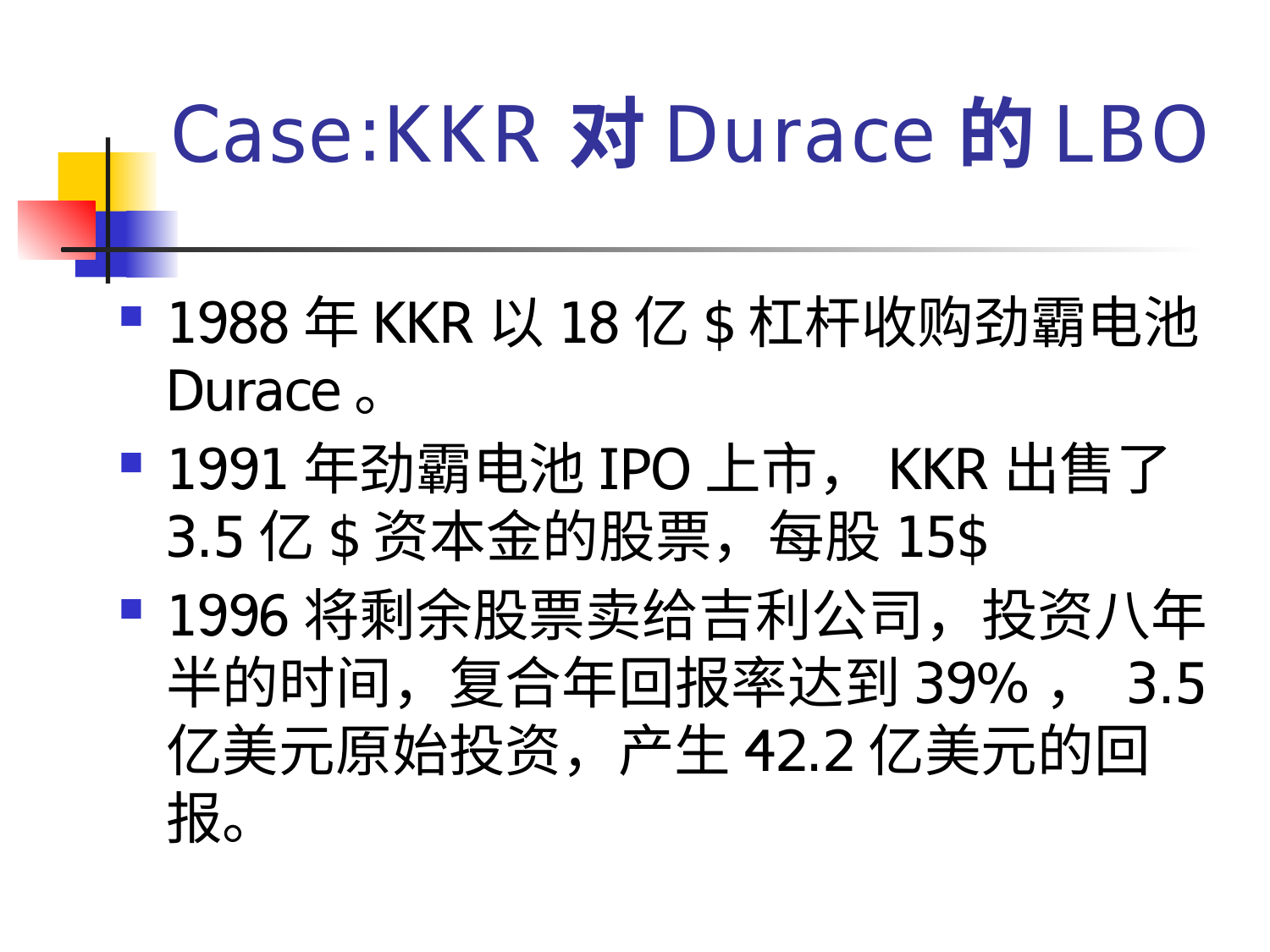

Case:KKR对Durace的LBO
1988年KKR以18亿$杠杆收购劲霸电池Durace。
1991年劲霸电池IPO上市，KKR出售了3.5亿$资本金的股票，每股15$
1996将剩余股票卖给吉利公司，投资八年半的时间，复合年回报率达到39%， 3.5亿美元原始投资，产生42.2亿美元的回报。